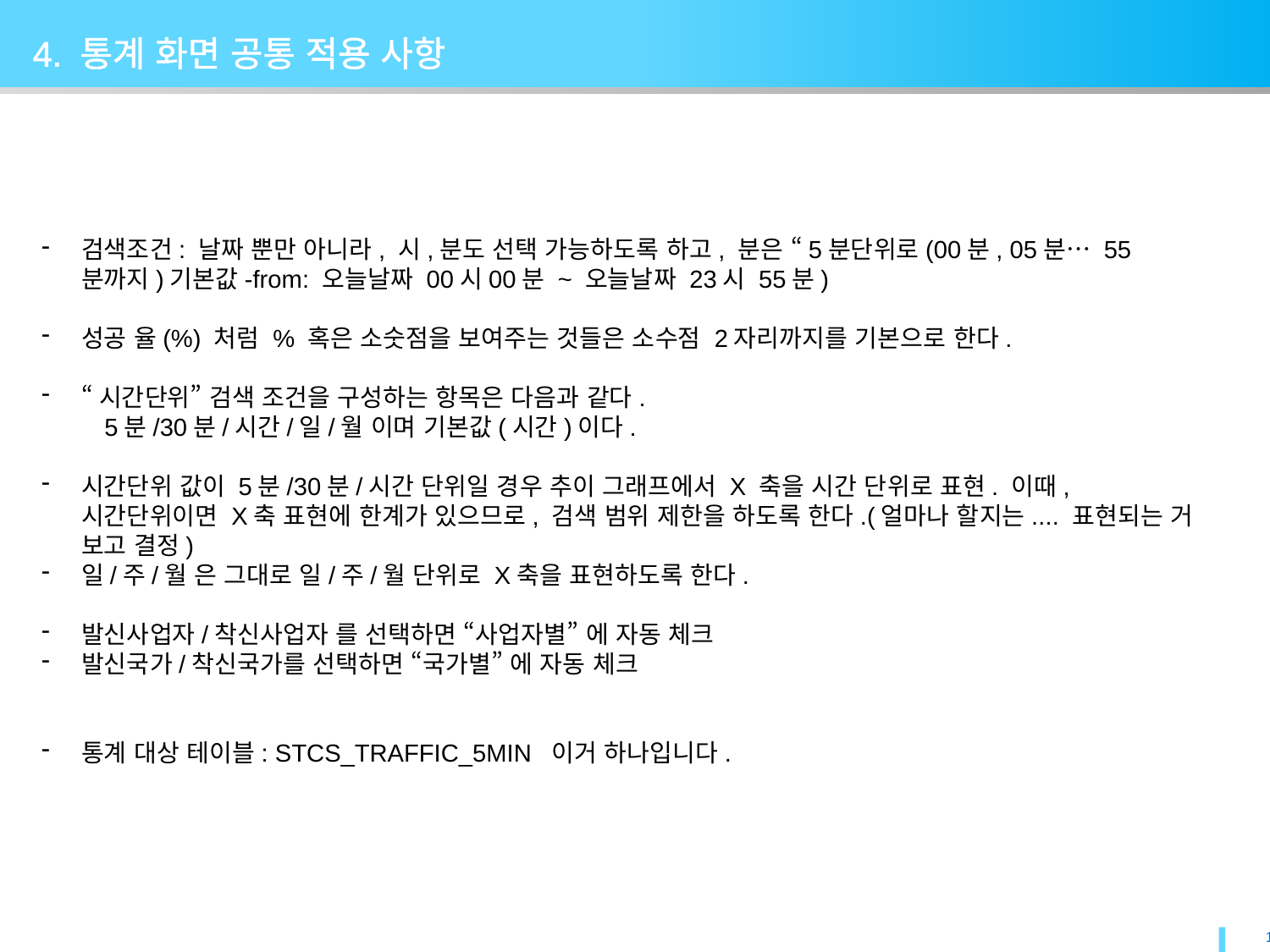

4. 통계 화면 공통 적용 사항
검색조건: 날짜 뿐만 아니라, 시,분도 선택 가능하도록 하고, 분은 “5분단위로(00분, 05분… 55분까지)기본값-from: 오늘날짜 00시00분 ~ 오늘날짜 23시 55분)

성공 율(%) 처럼 % 혹은 소숫점을 보여주는 것들은 소수점 2자리까지를 기본으로 한다.

“시간단위” 검색 조건을 구성하는 항목은 다음과 같다.
         5분/30분/시간/일/월 이며 기본값(시간)이다.

시간단위 값이 5분/30분/시간 단위일 경우 추이 그래프에서 X 축을 시간 단위로 표현. 이때, 시간단위이면 X축 표현에 한계가 있으므로, 검색 범위 제한을 하도록 한다.(얼마나 할지는.... 표현되는 거 보고 결정)
일/주/월 은 그대로 일/주/월 단위로 X축을 표현하도록 한다.

발신사업자/착신사업자 를 선택하면 “사업자별” 에 자동 체크
발신국가/착신국가를 선택하면 “국가별” 에 자동 체크

통계 대상 테이블: STCS_TRAFFIC_5MIN  이거 하나입니다.